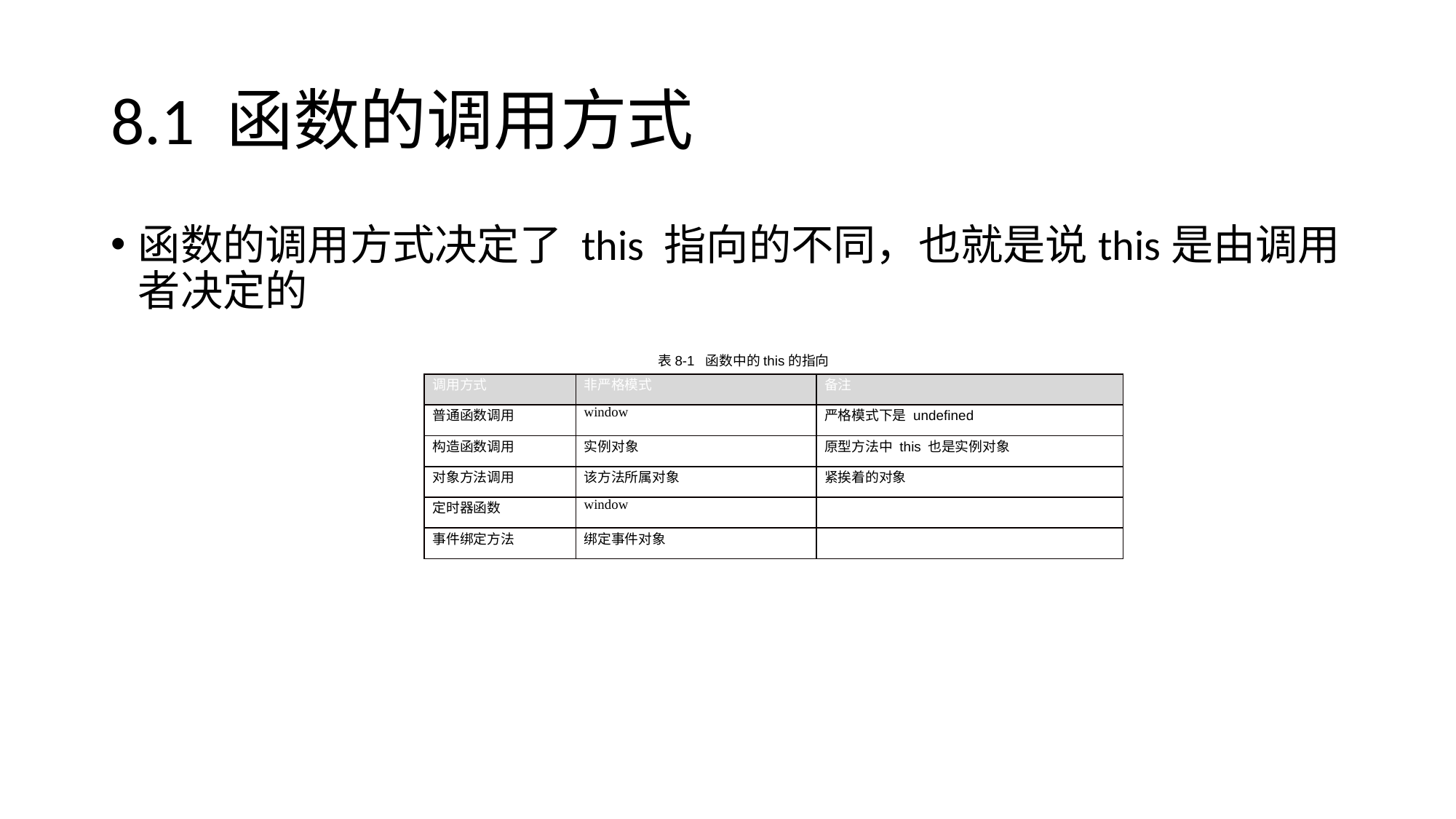

# 8.1 函数的调用方式
函数的调用方式决定了 this 指向的不同，也就是说this是由调用者决定的
表8-1  函数中的this的指向
| 调用方式 | 非严格模式 | 备注 |
| --- | --- | --- |
| 普通函数调用 | window | 严格模式下是 undefined |
| 构造函数调用 | 实例对象 | 原型方法中 this 也是实例对象 |
| 对象方法调用 | 该方法所属对象 | 紧挨着的对象 |
| 定时器函数 | window |  |
| 事件绑定方法 | 绑定事件对象 |  |